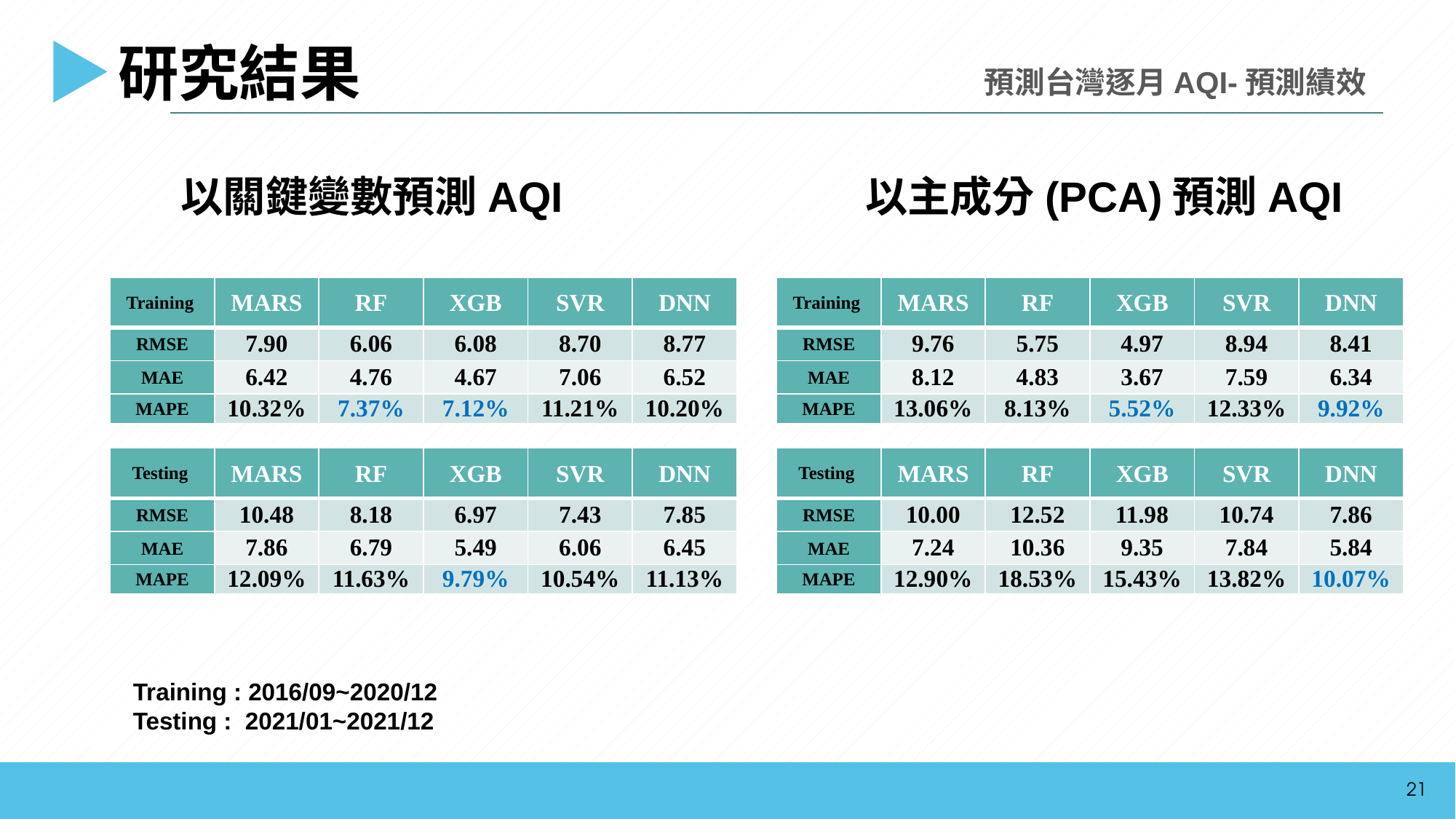

研究結果

預測台灣逐月AQI-預測績效
以關鍵變數預測AQI
以主成分(PCA)預測AQI
| Training | MARS | RF | XGB | SVR | DNN |
| --- | --- | --- | --- | --- | --- |
| RMSE | 7.90 | 6.06 | 6.08 | 8.70 | 8.77 |
| MAE | 6.42 | 4.76 | 4.67 | 7.06 | 6.52 |
| MAPE | 10.32% | 7.37% | 7.12% | 11.21% | 10.20% |
| Training | MARS | RF | XGB | SVR | DNN |
| --- | --- | --- | --- | --- | --- |
| RMSE | 9.76 | 5.75 | 4.97 | 8.94 | 8.41 |
| MAE | 8.12 | 4.83 | 3.67 | 7.59 | 6.34 |
| MAPE | 13.06% | 8.13% | 5.52% | 12.33% | 9.92% |
| Testing | MARS | RF | XGB | SVR | DNN |
| --- | --- | --- | --- | --- | --- |
| RMSE | 10.48 | 8.18 | 6.97 | 7.43 | 7.85 |
| MAE | 7.86 | 6.79 | 5.49 | 6.06 | 6.45 |
| MAPE | 12.09% | 11.63% | 9.79% | 10.54% | 11.13% |
| Testing | MARS | RF | XGB | SVR | DNN |
| --- | --- | --- | --- | --- | --- |
| RMSE | 10.00 | 12.52 | 11.98 | 10.74 | 7.86 |
| MAE | 7.24 | 10.36 | 9.35 | 7.84 | 5.84 |
| MAPE | 12.90% | 18.53% | 15.43% | 13.82% | 10.07% |
Training : 2016/09~2020/12
Testing :  2021/01~2021/12

21